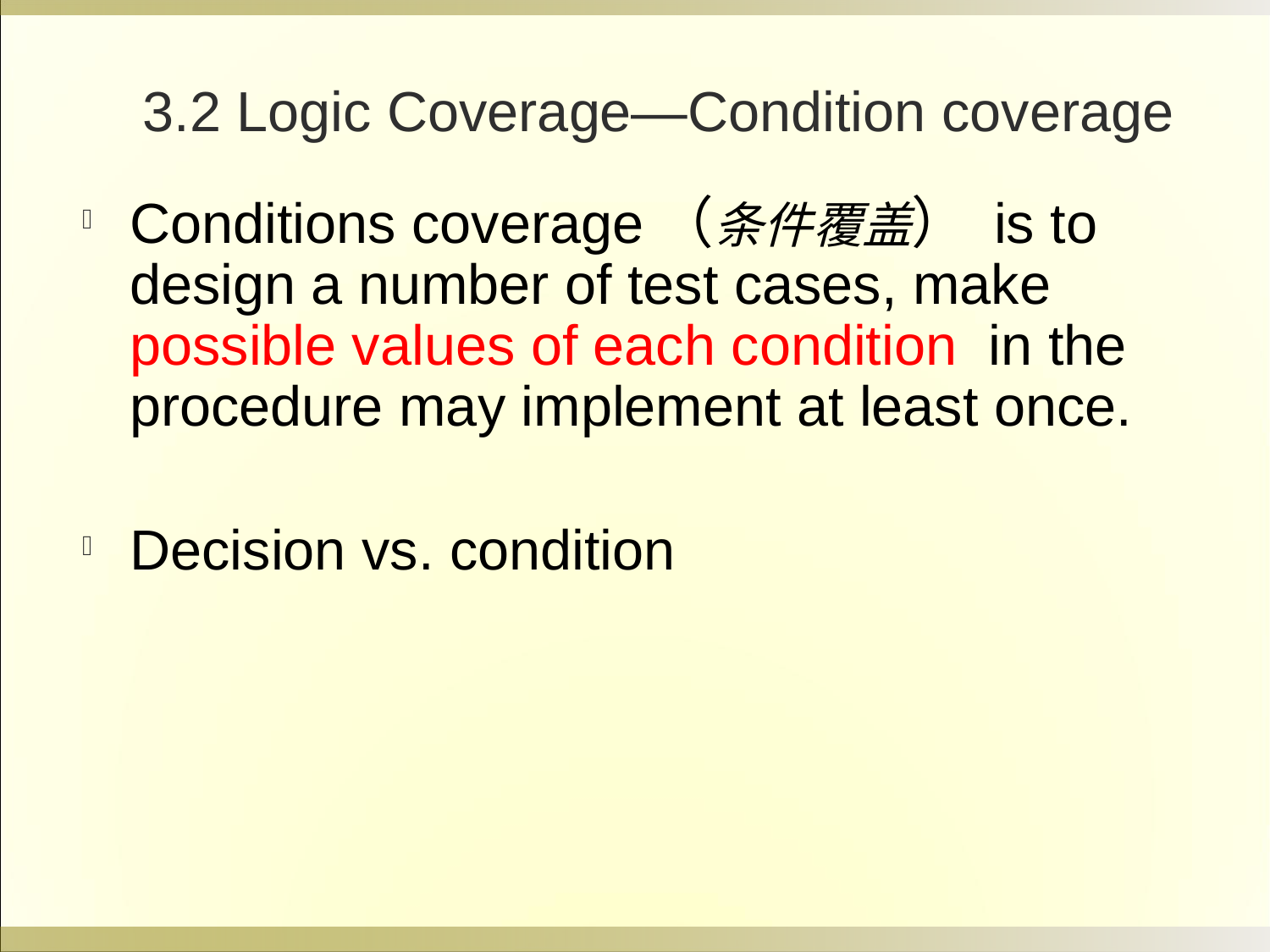

3.2 Logic Coverage—Condition coverage
Conditions coverage（条件覆盖） is to design a number of test cases, make possible values of each condition  in the procedure may implement at least once.

Decision vs. condition